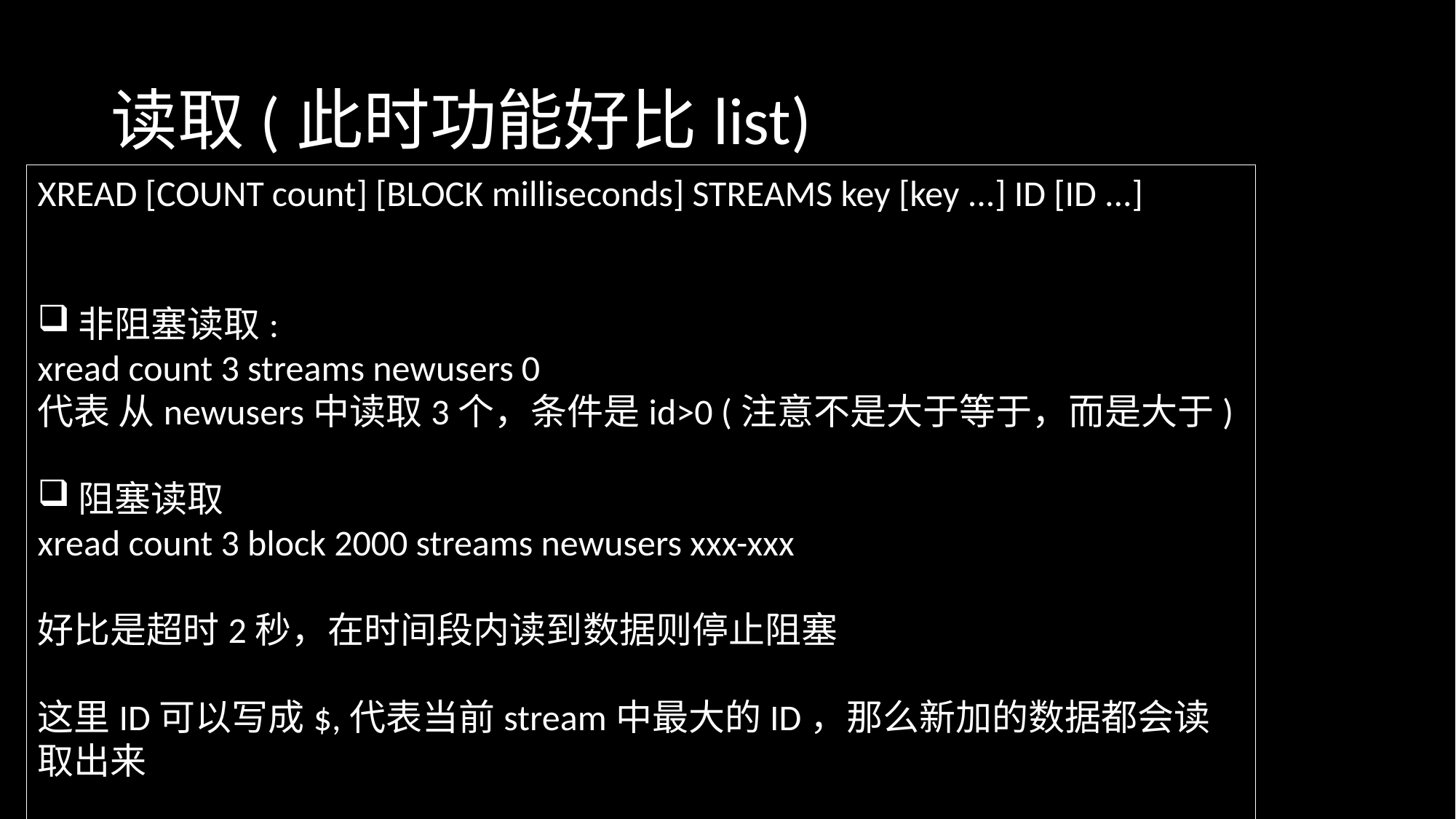

# 读取(此时功能好比list)
XREAD [COUNT count] [BLOCK milliseconds] STREAMS key [key ...] ID [ID ...]

非阻塞读取:
xread count 3 streams newusers 0
代表 从newusers中读取3个，条件是id>0 (注意不是大于等于，而是大于)

阻塞读取
xread count 3 block 2000 streams newusers xxx-xxx

好比是超时2秒，在时间段内读到数据则停止阻塞

这里ID可以写成$,代表当前stream中最大的ID，那么新加的数据都会读取出来